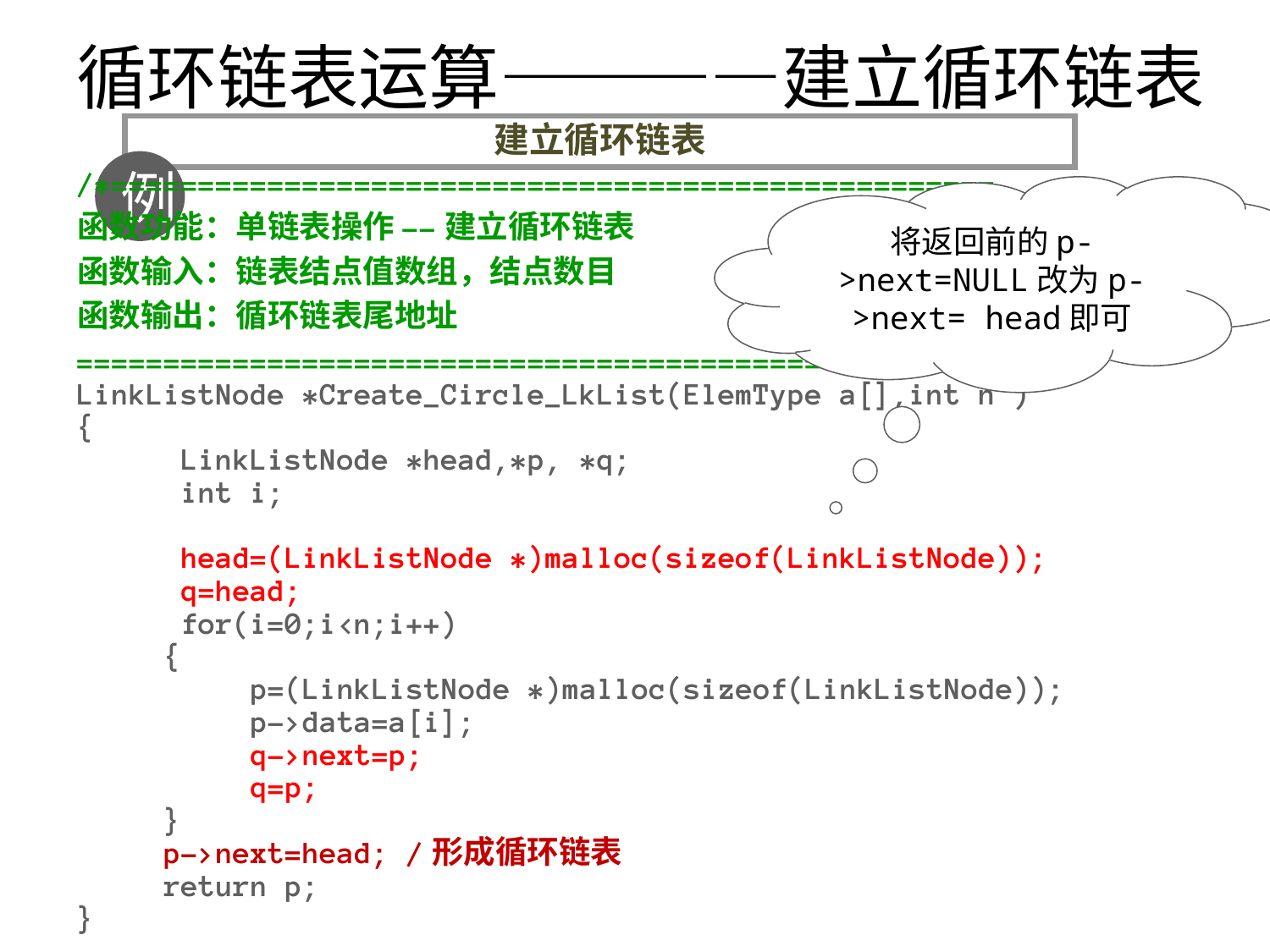

# 循环链表运算————建立循环链表
建立循环链表
例
/*===================================================
函数功能：单链表操作--建立循环链表
函数输入：链表结点值数组，结点数目
函数输出：循环链表尾地址
====================================================*/
LinkListNode *Create_Circle_LkList(ElemType a[],int n )
{
      LinkListNode *head,*p, *q;
      int i;

      head=(LinkListNode *)malloc(sizeof(LinkListNode));
      q=head;
      for(i=0;i<n;i++)
     {
          p=(LinkListNode *)malloc(sizeof(LinkListNode));
          p->data=a[i];
          q->next=p;
          q=p;
     }
     p->next=head; /形成循环链表
     return p;
}

将返回前的p->next=NULL改为p->next= head即可
154